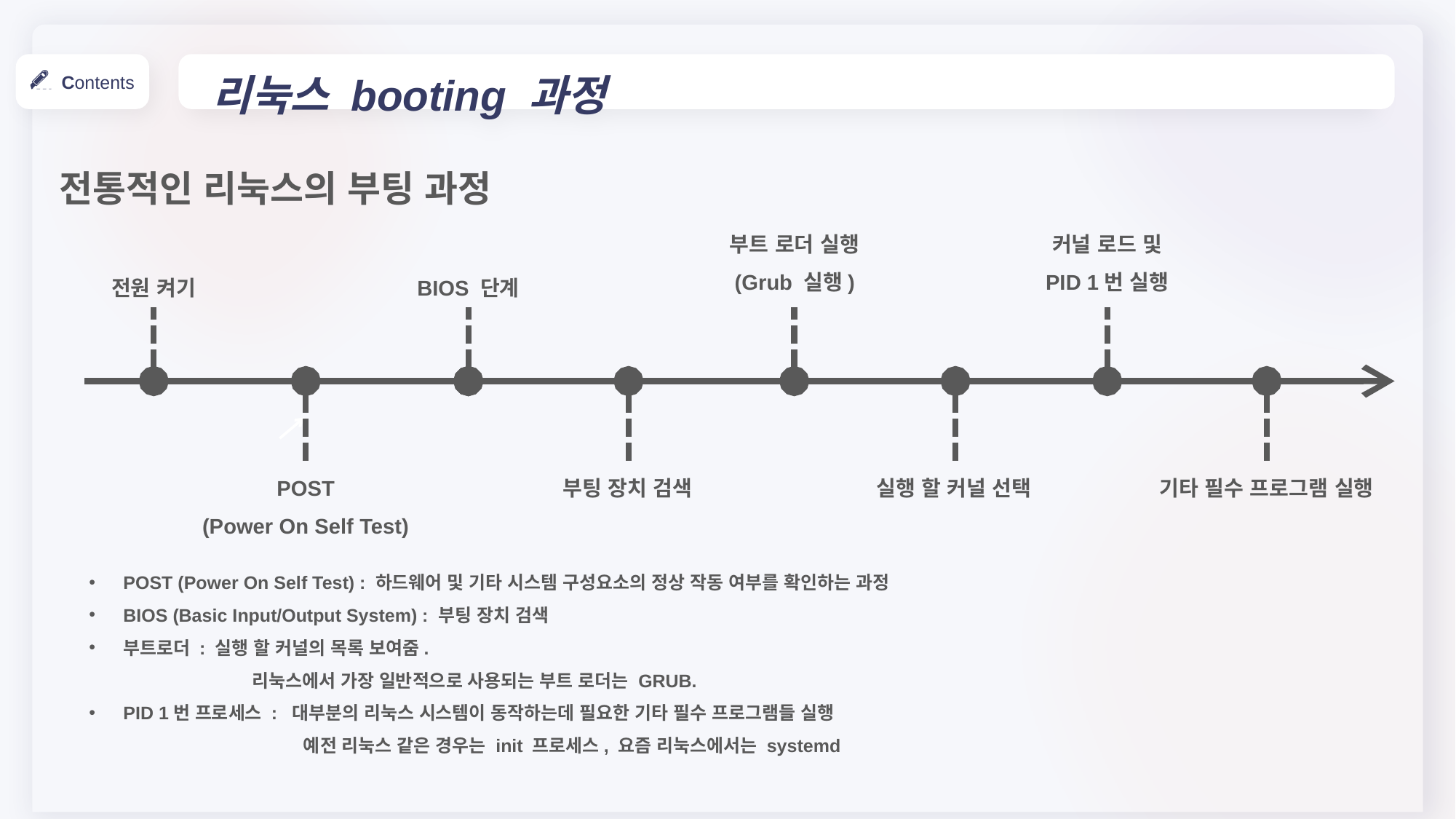

리눅스 booting 과정
Contents

전통적인 리눅스의 부팅 과정
부트 로더 실행
(Grub 실행)
커널 로드 및
PID 1번 실행
전원 켜기
BIOS 단계
POST
(Power On Self Test)
부팅 장치 검색
실행 할 커널 선택
기타 필수 프로그램 실행
POST (Power On Self Test) : 하드웨어 및 기타 시스템 구성요소의 정상 작동 여부를 확인하는 과정
BIOS (Basic Input/Output System) : 부팅 장치 검색
부트로더 : 실행 할 커널의 목록 보여줌.
	   리눅스에서 가장 일반적으로 사용되는 부트 로더는 GRUB.
PID 1번 프로세스 :  대부분의 리눅스 시스템이 동작하는데 필요한 기타 필수 프로그램들 실행
	              예전 리눅스 같은 경우는 init 프로세스, 요즘 리눅스에서는 systemd